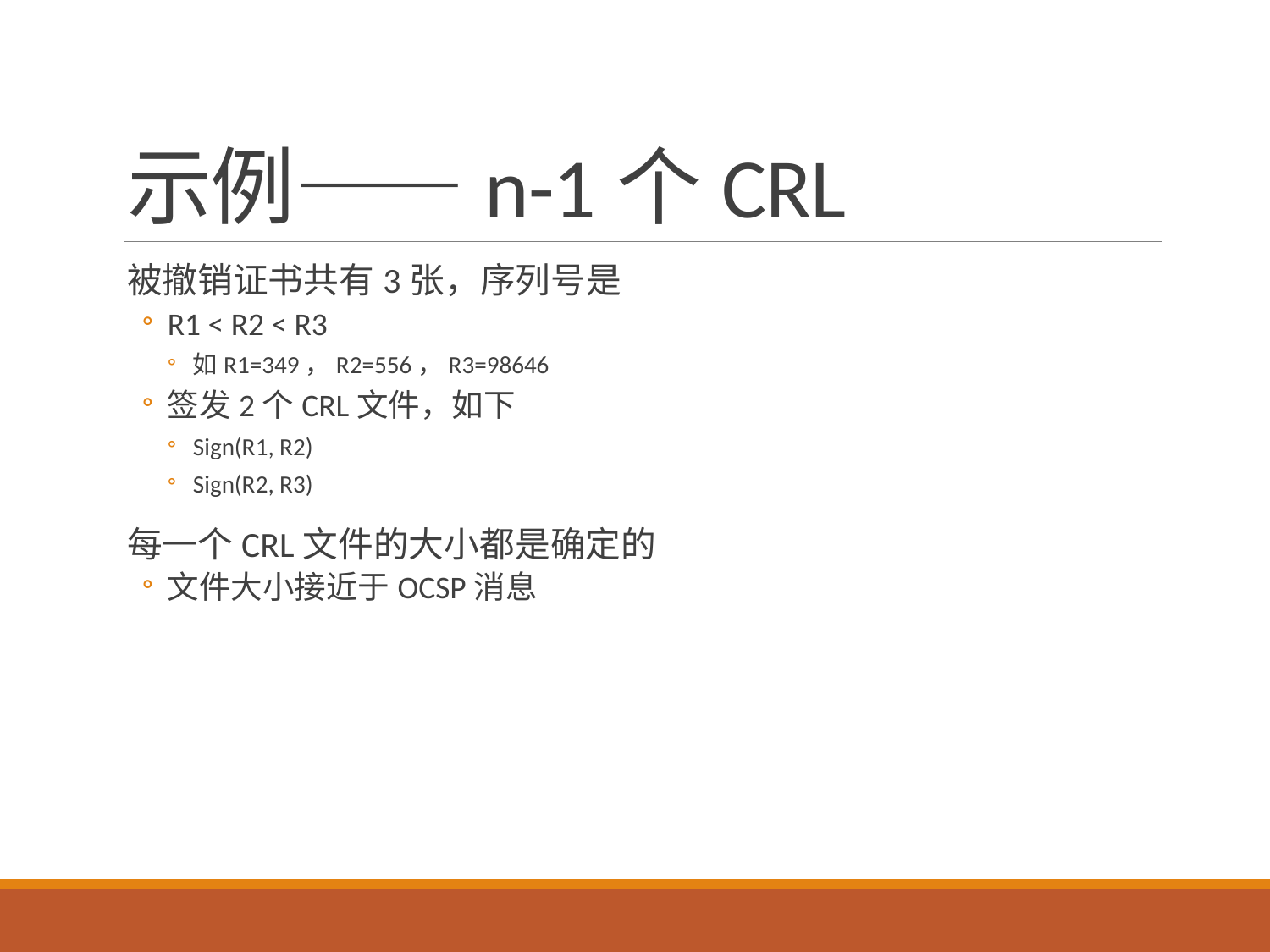

# 示例——n-1个CRL
被撤销证书共有3张，序列号是
R1 < R2 < R3
如R1=349，R2=556，R3=98646
签发2个CRL文件，如下
Sign(R1, R2)
Sign(R2, R3)
每一个CRL文件的大小都是确定的
文件大小接近于OCSP消息